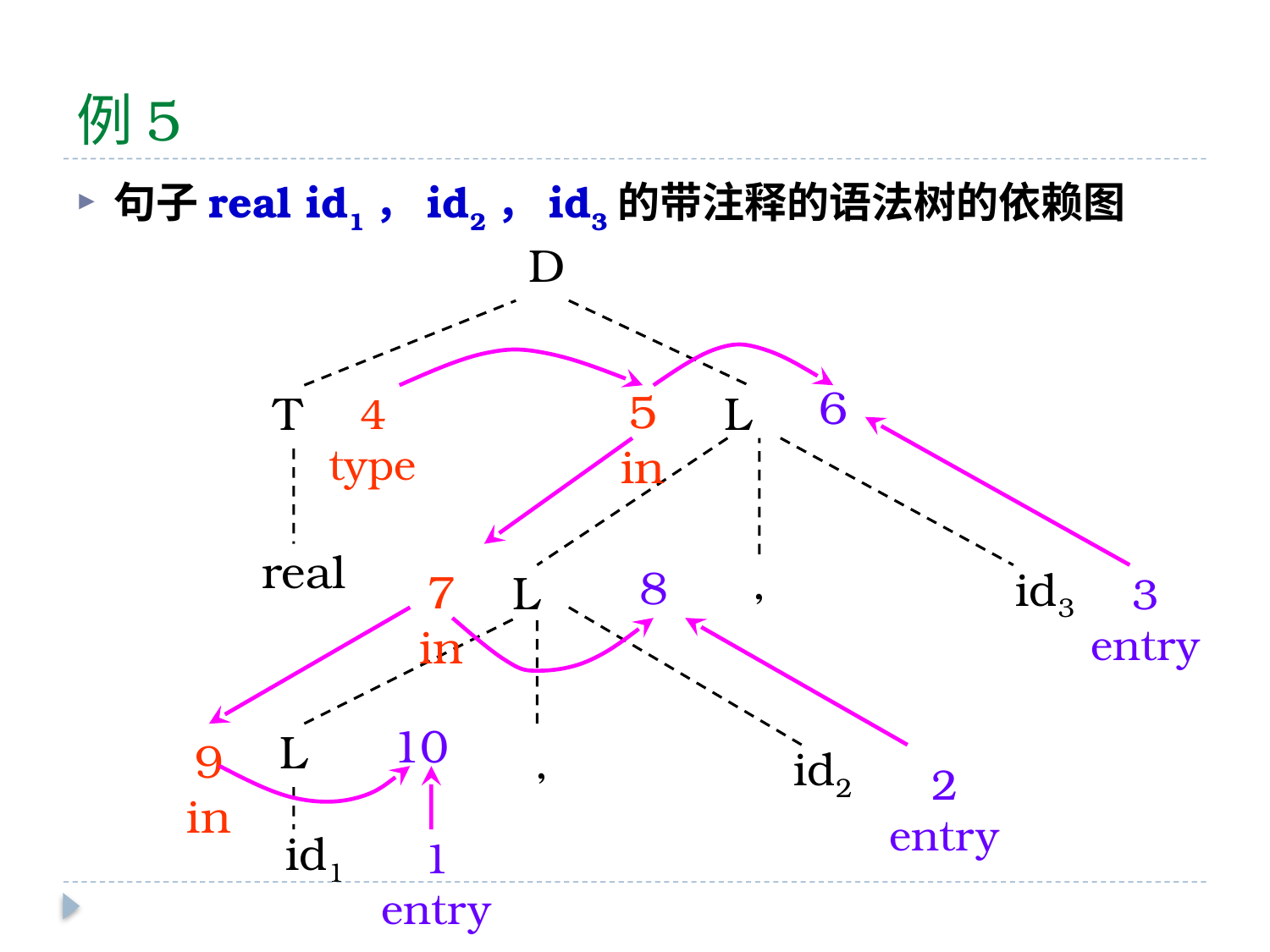

# 例5
句子real id1，id2，id3的带注释的语法树的依赖图

D

T
4
type
L
6
5
in

real
,
L
8
id3
3
entry
7
in

L
10
,
9
in
id2
2
entry

id1
1
entry
23